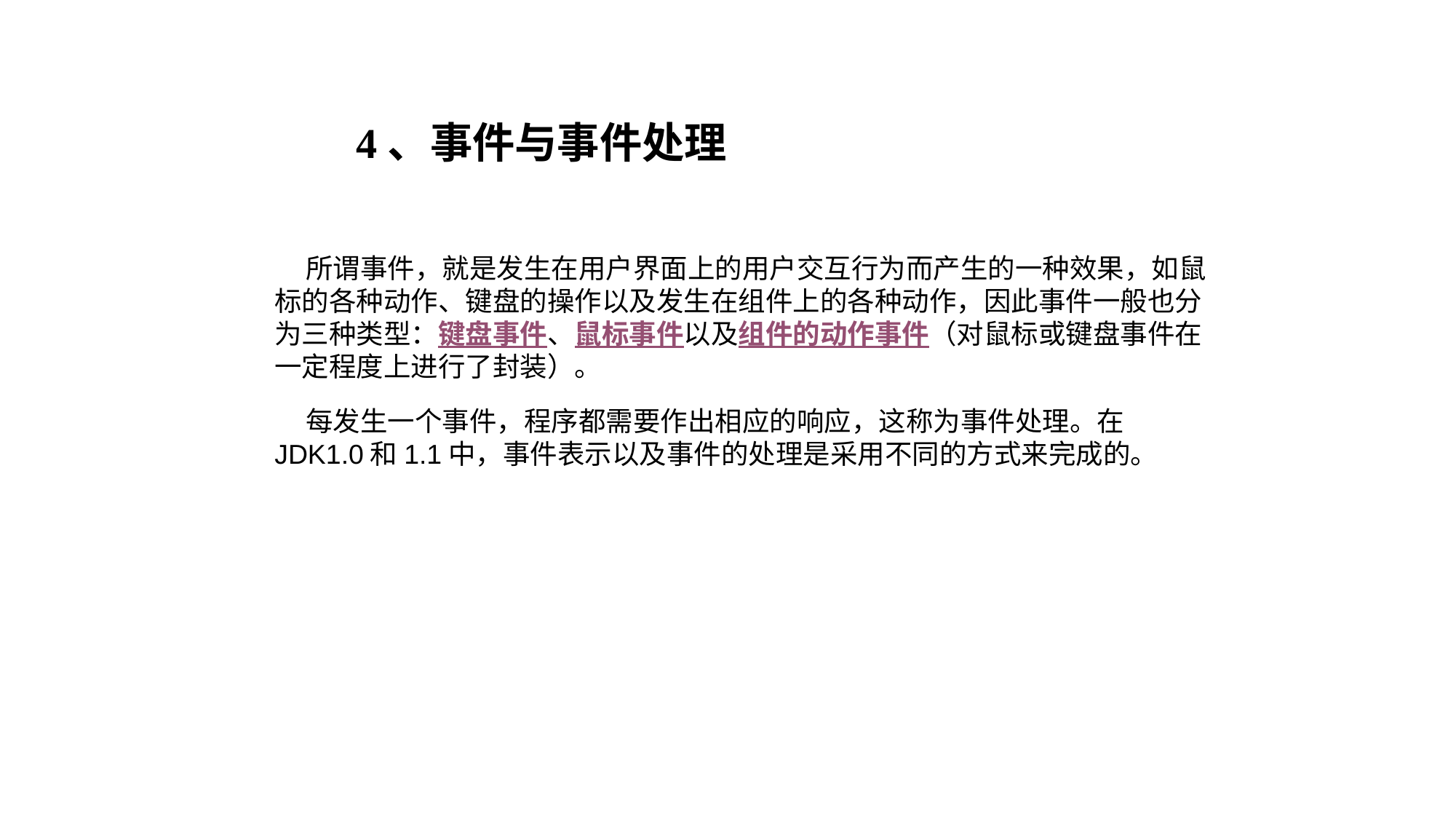

4、事件与事件处理
    所谓事件，就是发生在用户界面上的用户交互行为而产生的一种效果，如鼠标的各种动作、键盘的操作以及发生在组件上的各种动作，因此事件一般也分为三种类型：键盘事件、鼠标事件以及组件的动作事件（对鼠标或键盘事件在一定程度上进行了封装）。

    每发生一个事件，程序都需要作出相应的响应，这称为事件处理。在JDK1.0和1.1中，事件表示以及事件的处理是采用不同的方式来完成的。